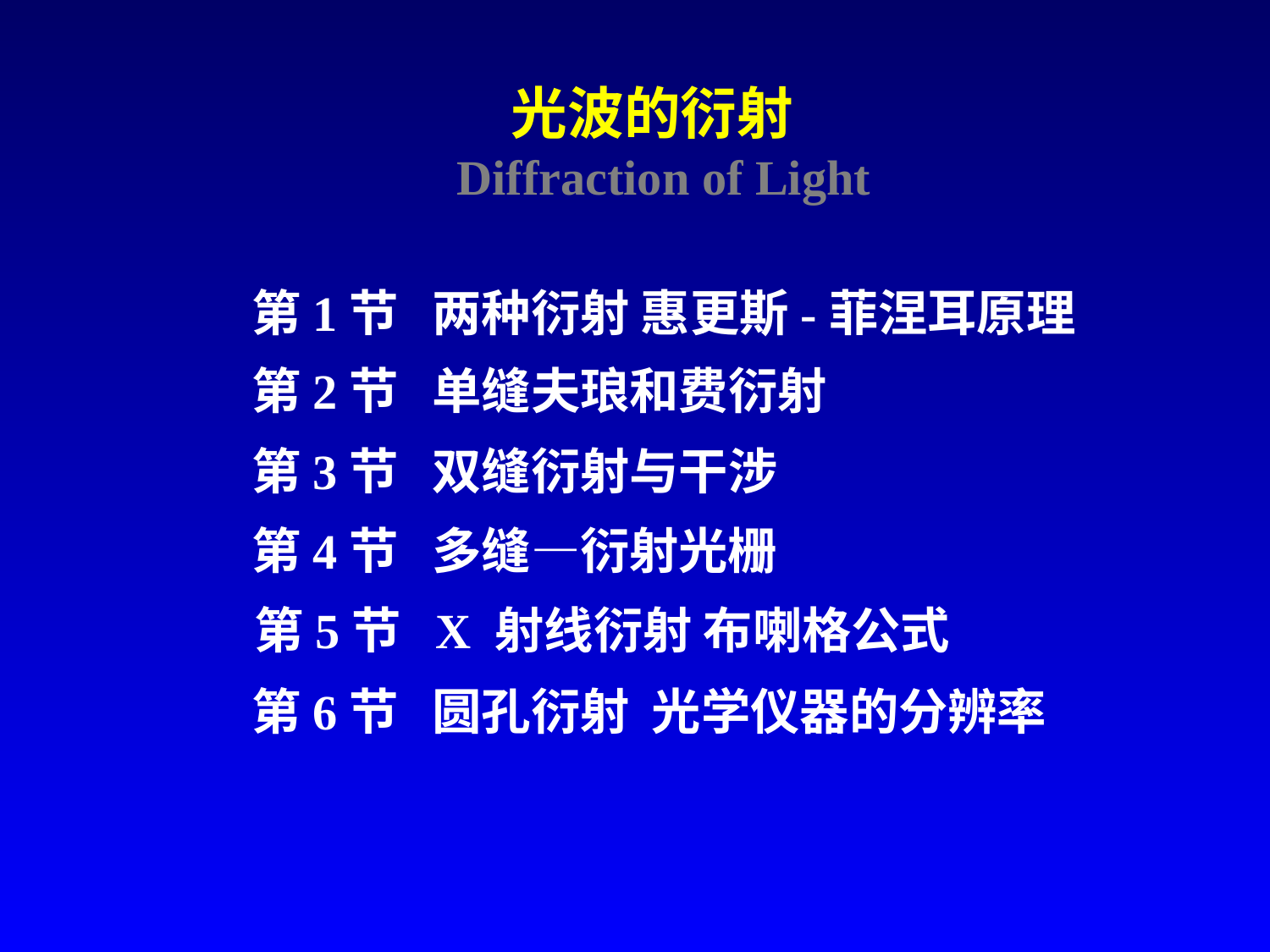

光波的衍射
 Diffraction of Light
第1节   两种衍射 惠更斯-菲涅耳原理
第2节   单缝夫琅和费衍射
第3节   双缝衍射与干涉
第4节   多缝—衍射光栅
第5节  X 射线衍射 布喇格公式
第6节   圆孔衍射  光学仪器的分辨率